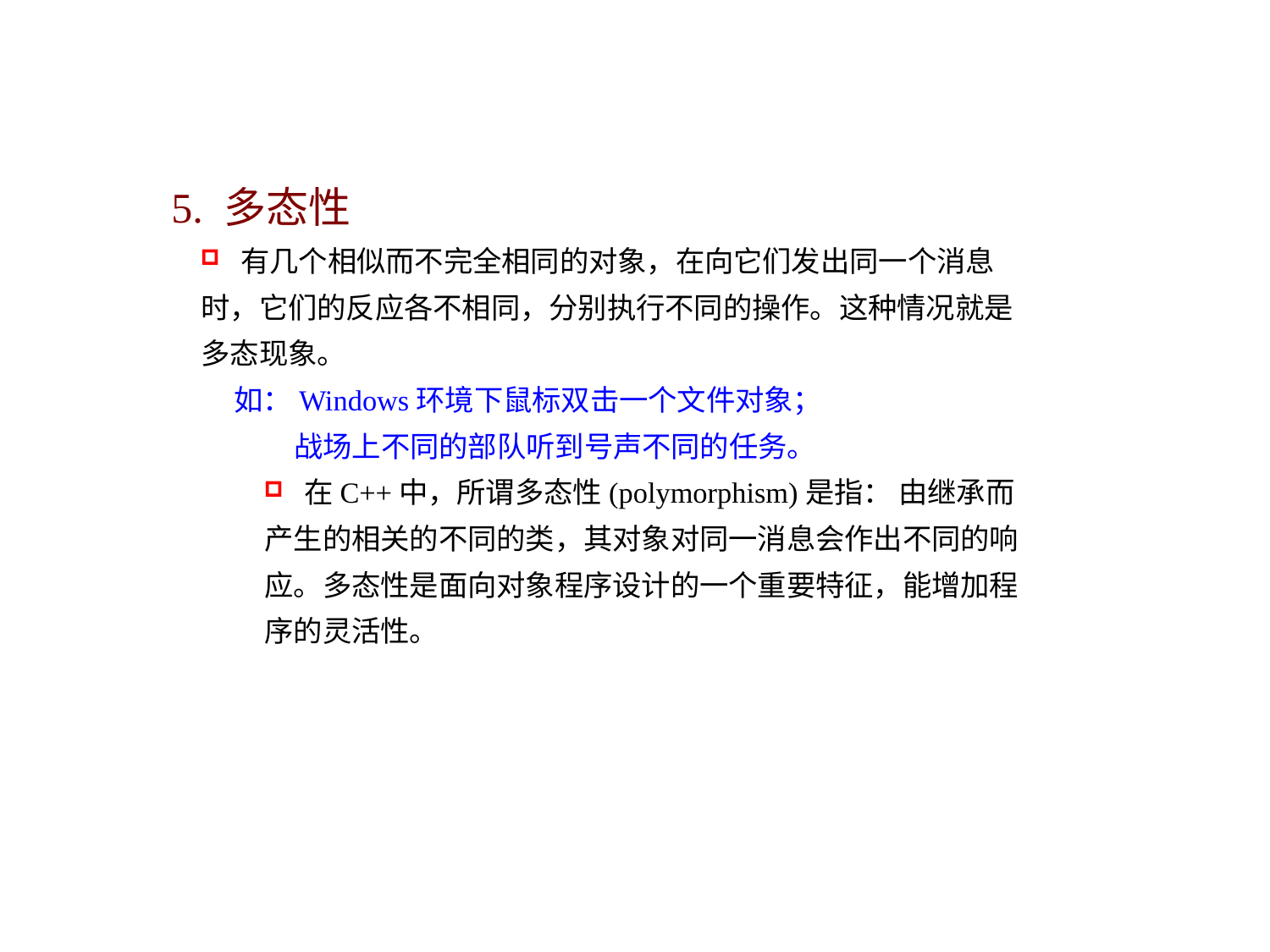

5. 多态性
  有几个相似而不完全相同的对象，在向它们发出同一个消息时，它们的反应各不相同，分别执行不同的操作。这种情况就是多态现象。
如：Windows环境下鼠标双击一个文件对象；
	        战场上不同的部队听到号声不同的任务。
  在C++中，所谓多态性(polymorphism)是指： 由继承而产生的相关的不同的类，其对象对同一消息会作出不同的响应。多态性是面向对象程序设计的一个重要特征，能增加程序的灵活性。